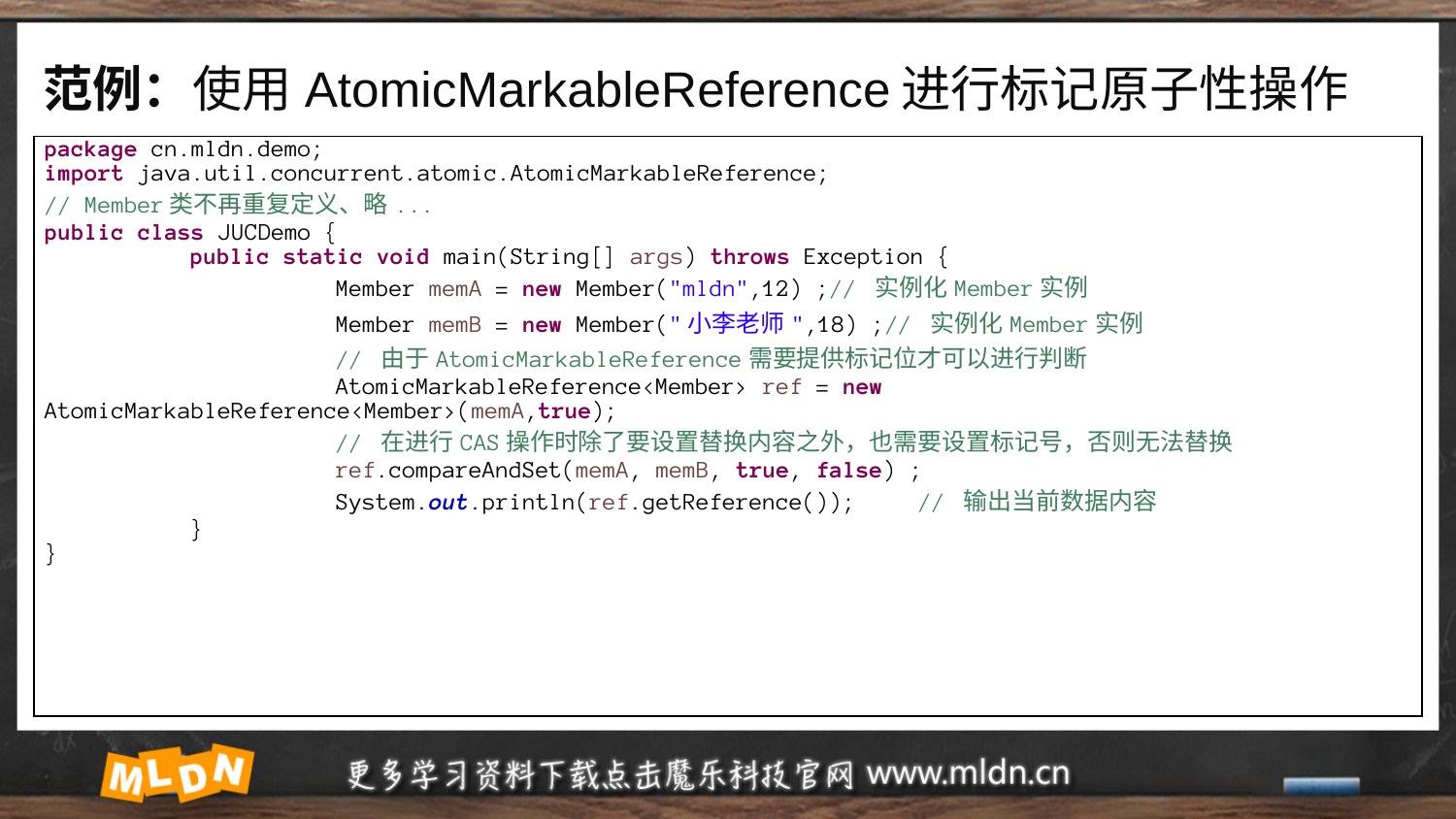

# 范例：使用AtomicMarkableReference进行标记原子性操作
| package cn.mldn.demo; import java.util.concurrent.atomic.AtomicMarkableReference; // Member类不再重复定义、略... public class JUCDemo { public static void main(String[] args) throws Exception { Member memA = new Member("mldn",12) ;// 实例化Member实例 Member memB = new Member("小李老师",18) ;// 实例化Member实例 // 由于AtomicMarkableReference需要提供标记位才可以进行判断 AtomicMarkableReference<Member> ref = new AtomicMarkableReference<Member>(memA,true); // 在进行CAS操作时除了要设置替换内容之外，也需要设置标记号，否则无法替换 ref.compareAndSet(memA, memB, true, false) ; System.out.println(ref.getReference()); // 输出当前数据内容 } } |
| --- |